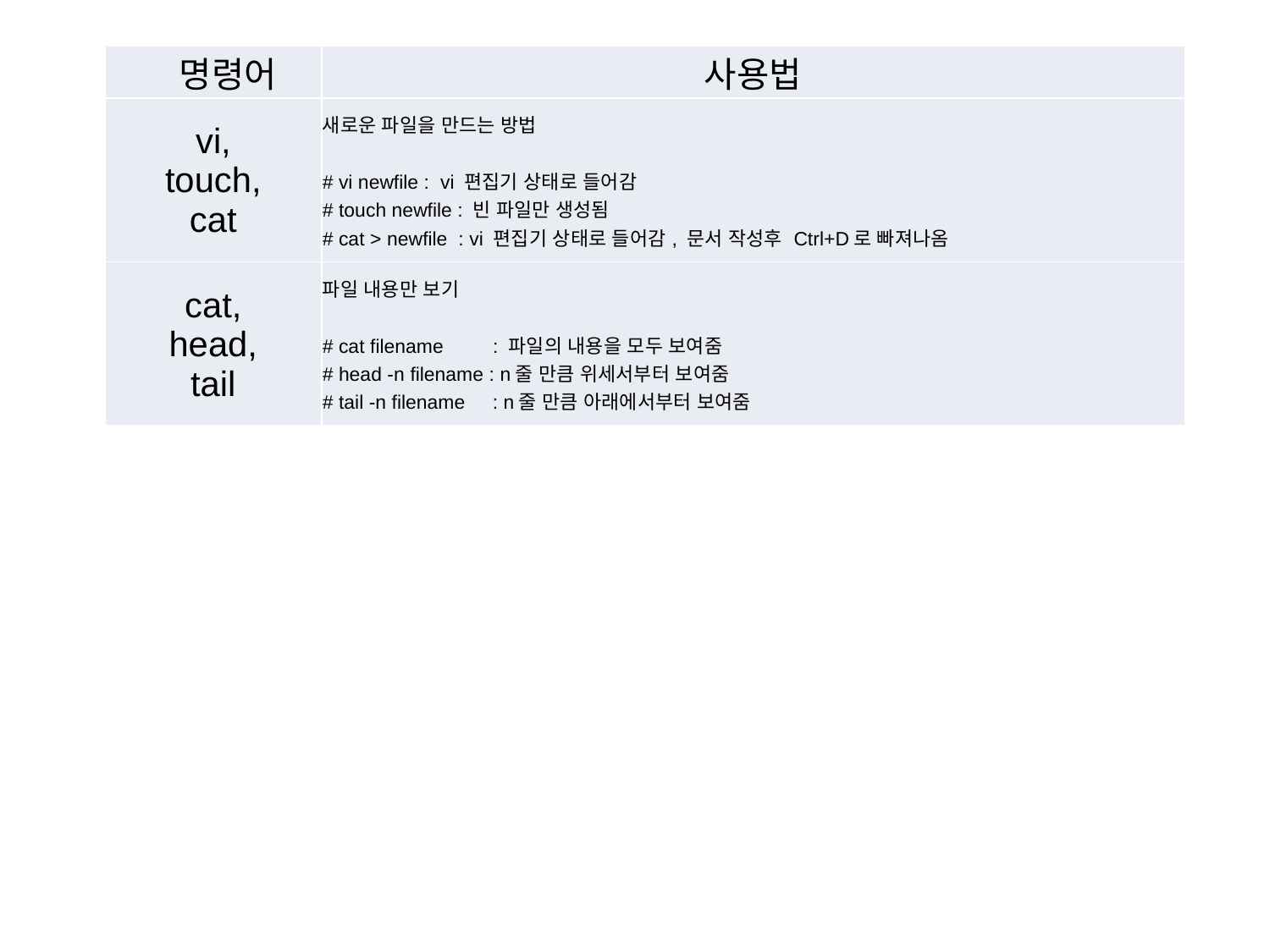

| 명령어 | 사용법 |
| --- | --- |
| vi, touch, cat | 새로운 파일을 만드는 방법 # vi newfile : vi 편집기 상태로 들어감 # touch newfile : 빈 파일만 생성됨 # cat > newfile : vi 편집기 상태로 들어감, 문서 작성후 Ctrl+D로 빠져나옴 |
| cat, head, tail | 파일 내용만 보기 # cat filename : 파일의 내용을 모두 보여줌 # head -n filename : n줄 만큼 위세서부터 보여줌 # tail -n filename : n줄 만큼 아래에서부터 보여줌 |